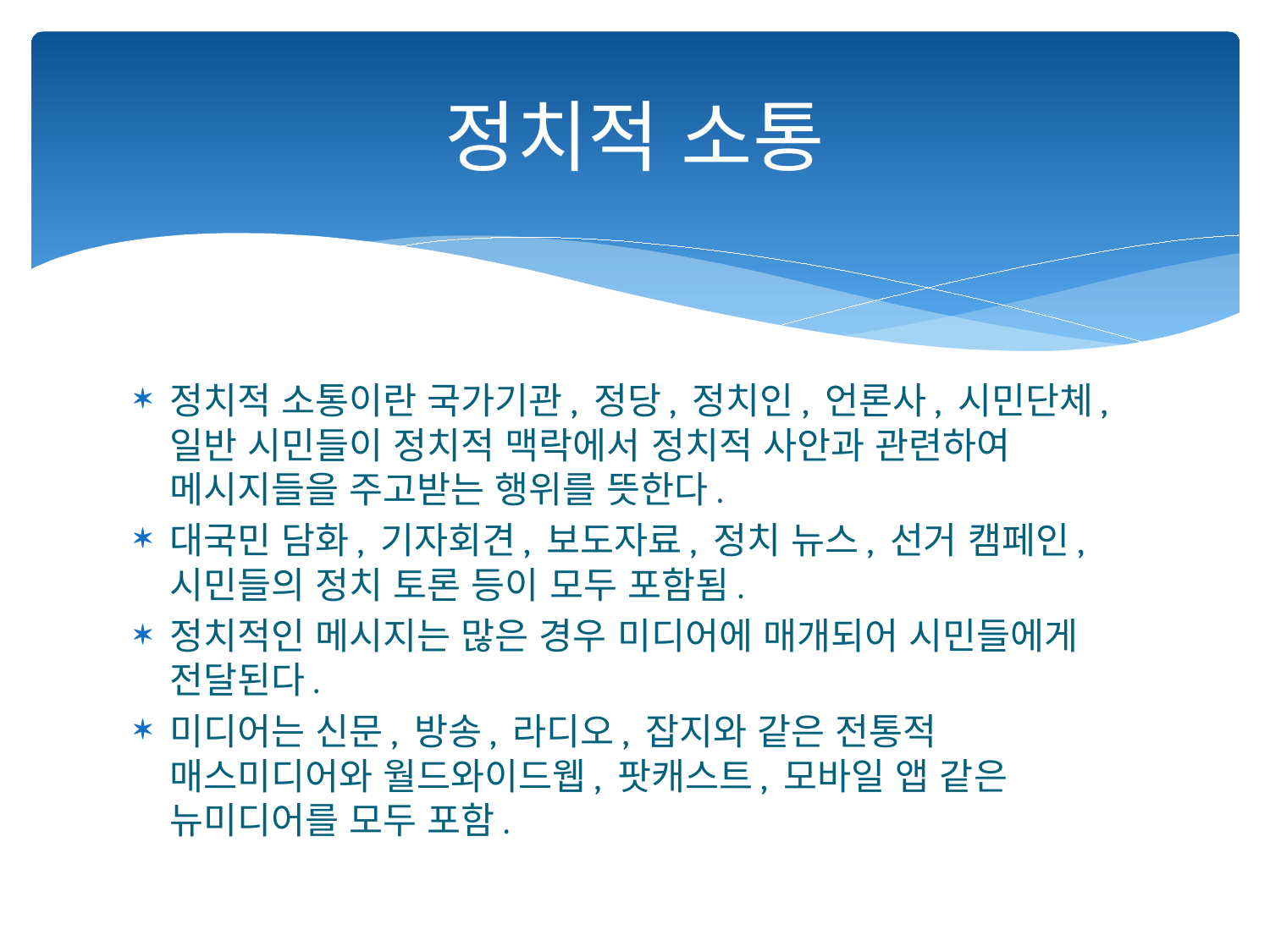

# 정치적 소통
정치적 소통이란 국가기관, 정당, 정치인, 언론사, 시민단체, 일반 시민들이 정치적 맥락에서 정치적 사안과 관련하여 메시지들을 주고받는 행위를 뜻한다.
대국민 담화, 기자회견, 보도자료, 정치 뉴스, 선거 캠페인, 시민들의 정치 토론 등이 모두 포함됨.
정치적인 메시지는 많은 경우 미디어에 매개되어 시민들에게 전달된다.
미디어는 신문, 방송, 라디오, 잡지와 같은 전통적 매스미디어와 월드와이드웹, 팟캐스트, 모바일 앱 같은 뉴미디어를 모두 포함.